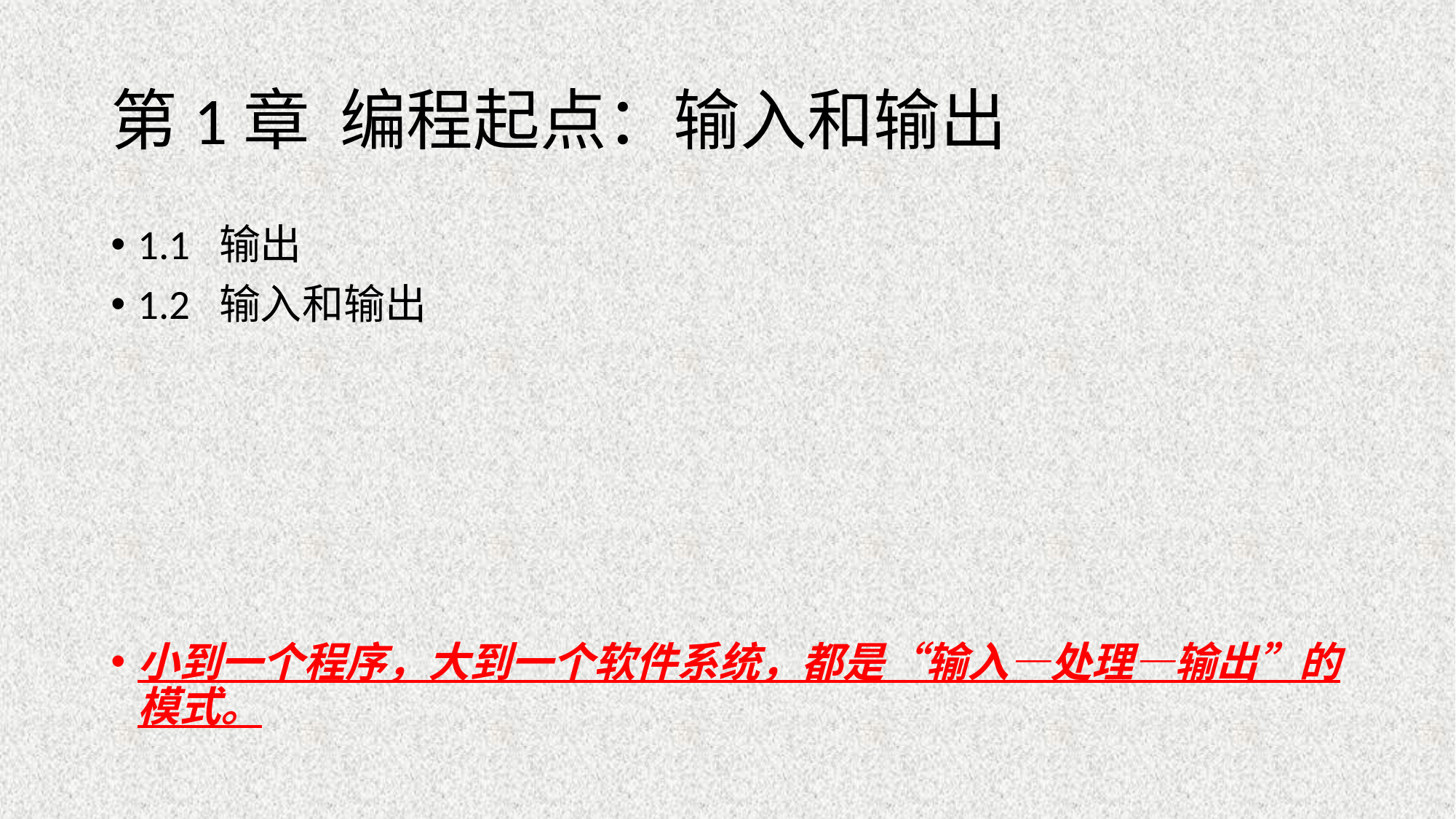

# 第1章  编程起点：输入和输出
1.1  输出
1.2  输入和输出

小到一个程序，大到一个软件系统，都是“输入—处理—输出”的模式。